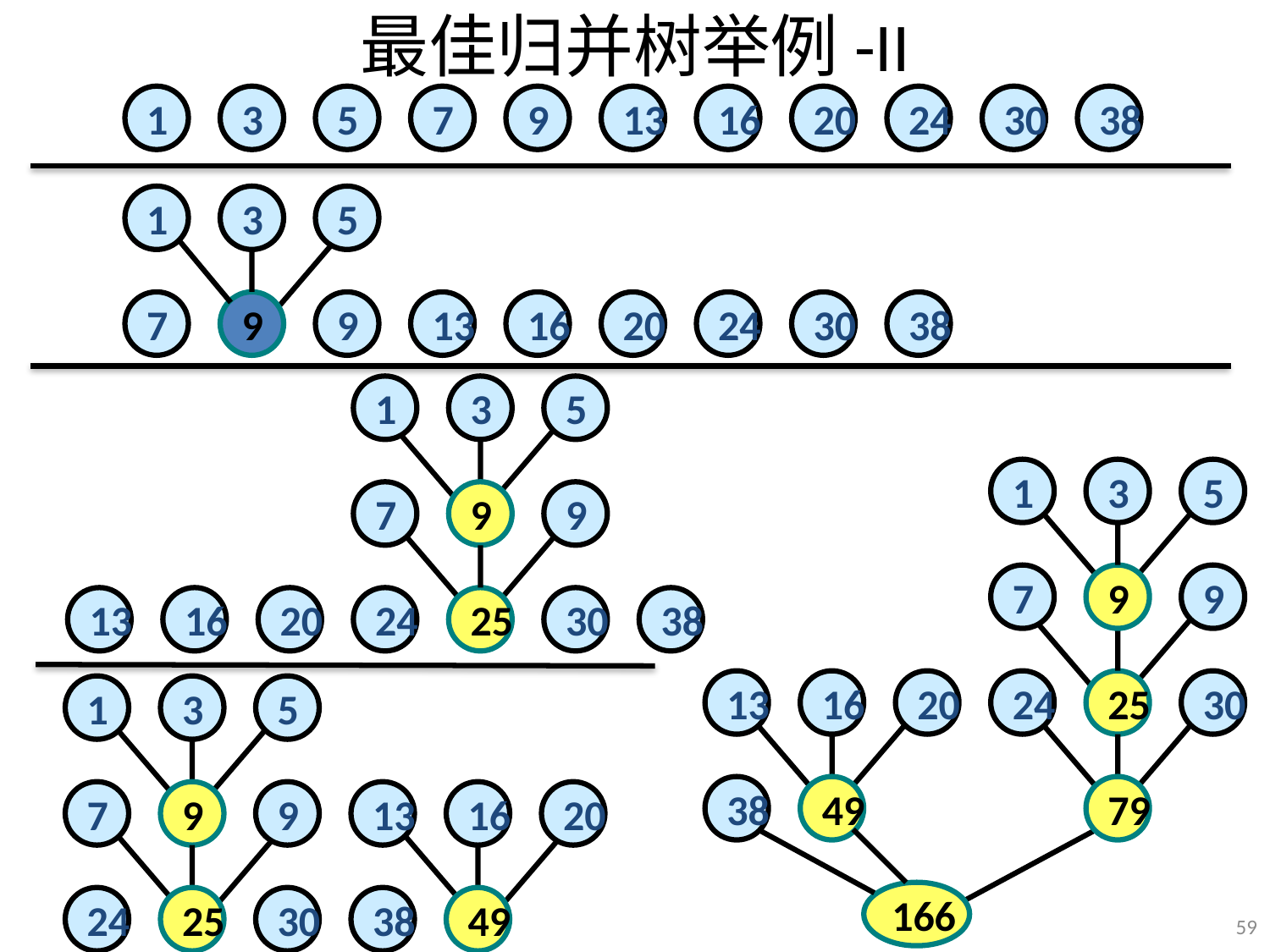

# 最佳归并树举例-II
1
3
5
7
9
13
16
20
24
30
38
1
3
5

7
9
9
13
16
20
24
30
38
1
3
5

7
9
9

13
16
20
24
25
30
38
1
3
5

7
9
9

13
16
20
24
25
30

38
49
79

166
1
3
5

7
9
9
13
16
20

24
25
30
38
49
59